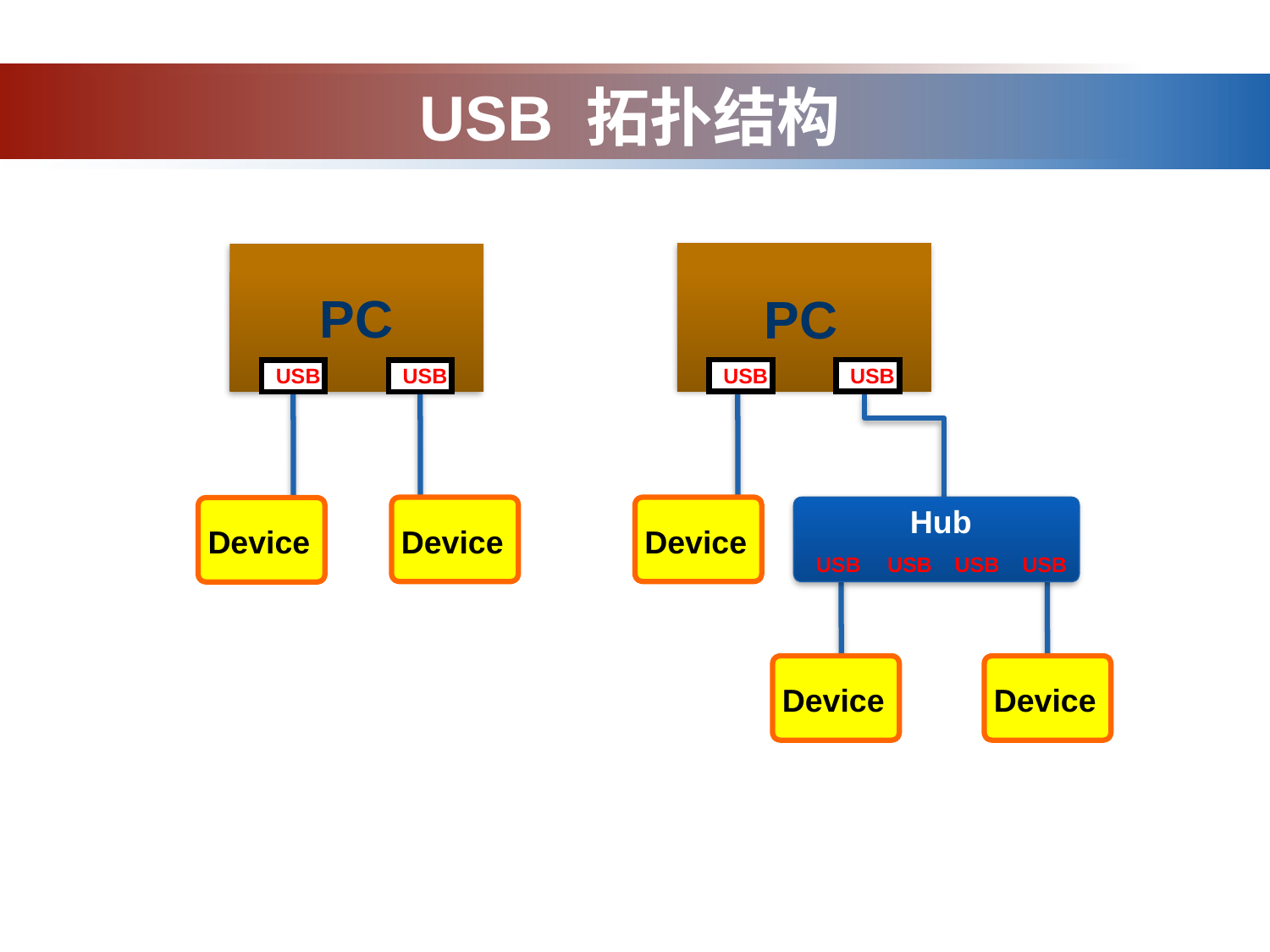

# USB 拓扑结构

PC
PC

USB
USB
USB
USB

Hub
Hub
Device
Device
Device
USB
USB
USB
USB
USB
USB
USB
USB

Device
Device